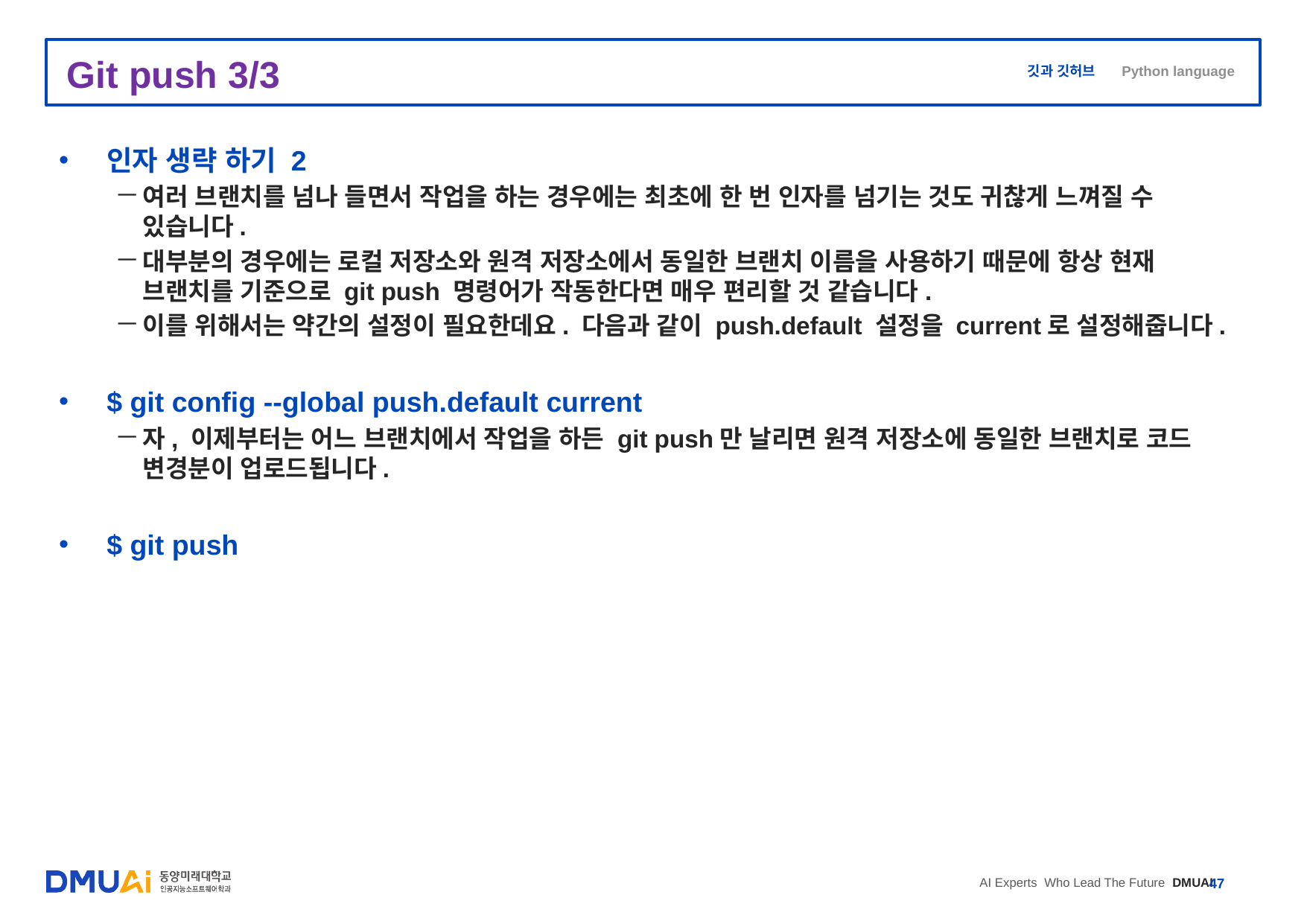

# Git push 3/3
인자 생략 하기 2
여러 브랜치를 넘나 들면서 작업을 하는 경우에는 최초에 한 번 인자를 넘기는 것도 귀찮게 느껴질 수 있습니다.
대부분의 경우에는 로컬 저장소와 원격 저장소에서 동일한 브랜치 이름을 사용하기 때문에 항상 현재 브랜치를 기준으로 git push 명령어가 작동한다면 매우 편리할 것 같습니다.
이를 위해서는 약간의 설정이 필요한데요. 다음과 같이 push.default 설정을 current로 설정해줍니다.

$ git config --global push.default current
자, 이제부터는 어느 브랜치에서 작업을 하든 git push만 날리면 원격 저장소에 동일한 브랜치로 코드 변경분이 업로드됩니다.

$ git push